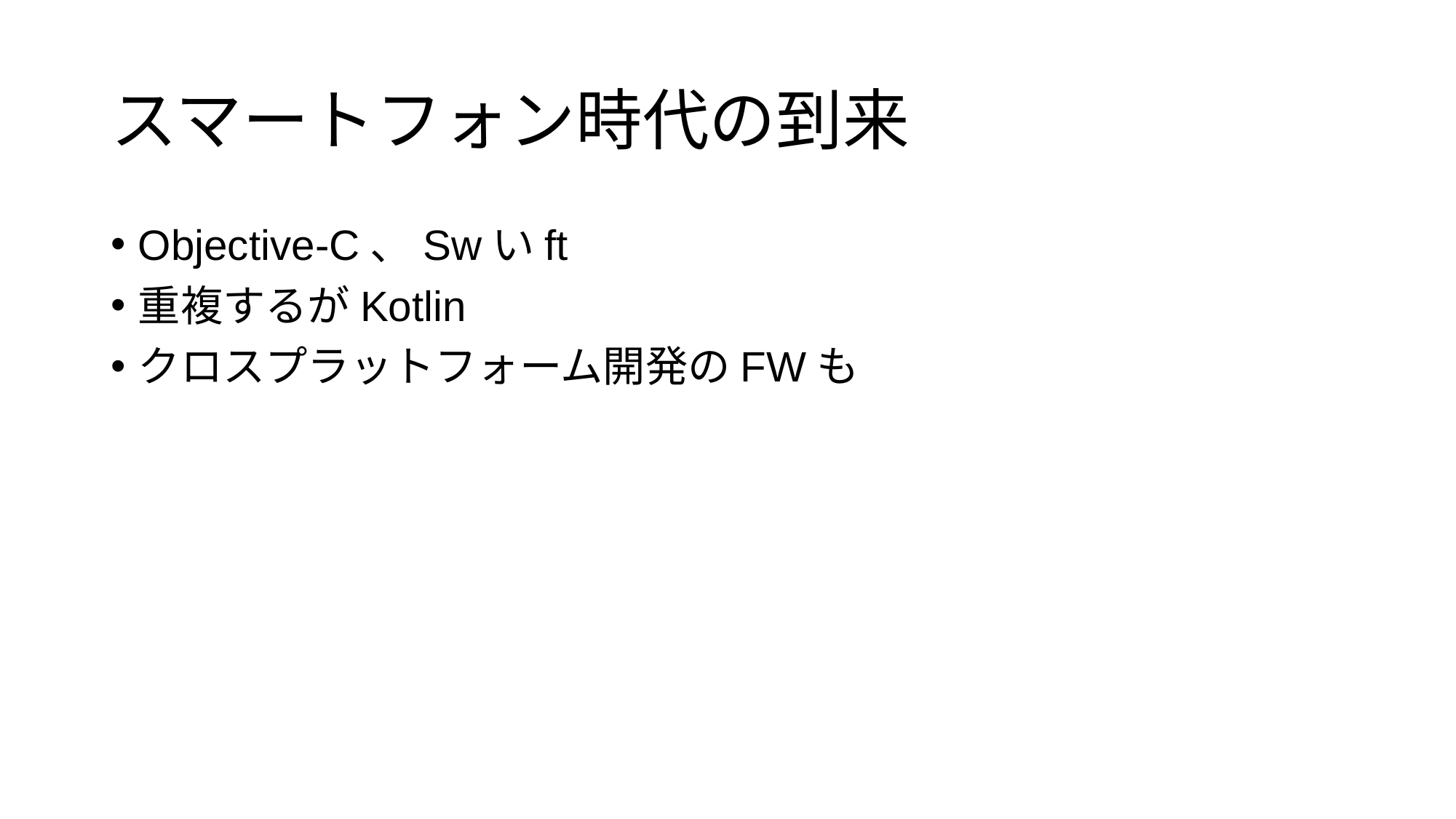

# スマートフォン時代の到来
Objective-C、Swいft
重複するがKotlin
クロスプラットフォーム開発のFWも